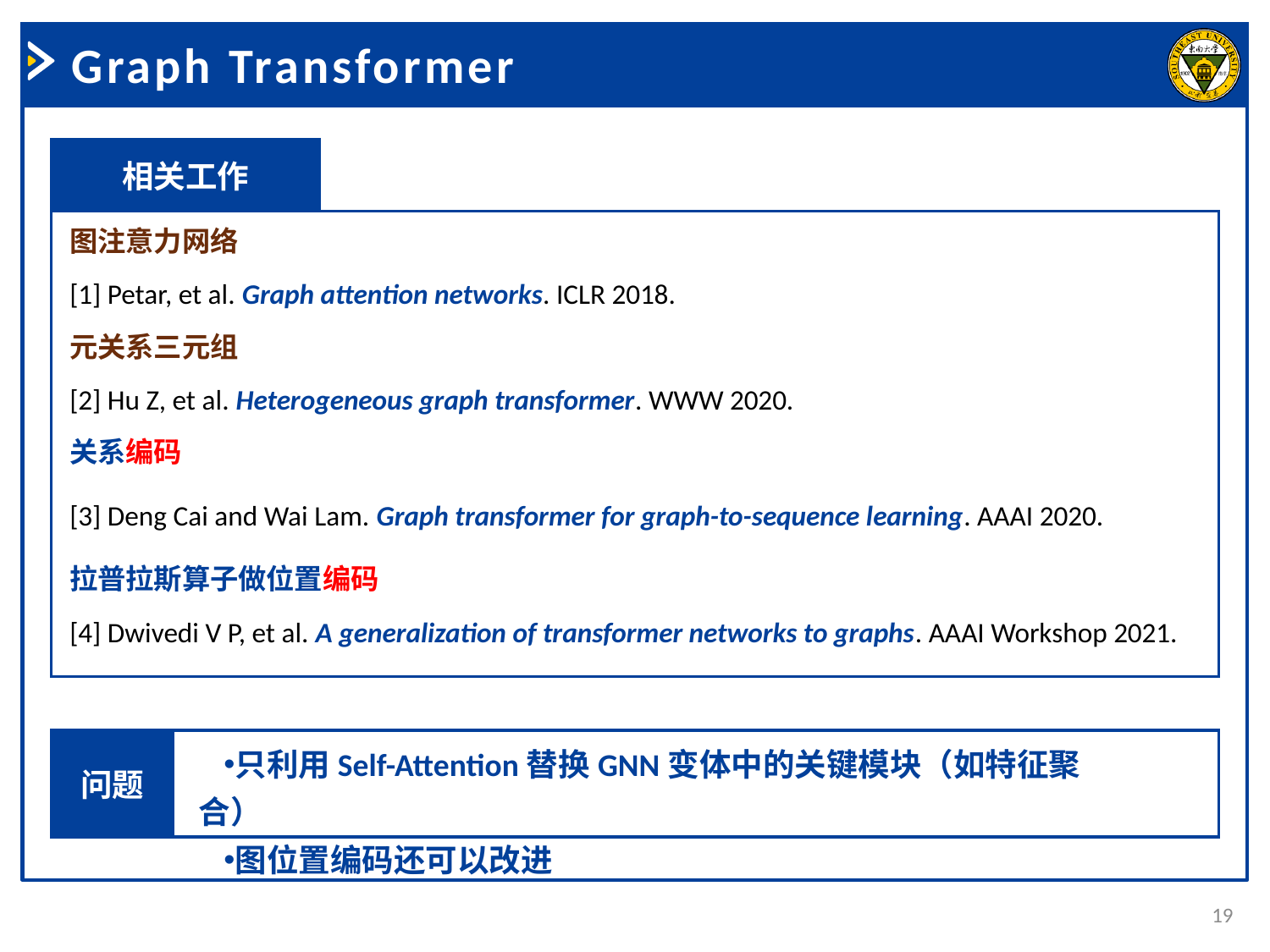

Graph Transformer
相关工作

图注意力网络
[1] Petar, et al. Graph attention networks. ICLR 2018.
元关系三元组
[2] Hu Z, et al. Heterogeneous graph transformer. WWW 2020.
关系编码
[3] Deng Cai and Wai Lam. Graph transformer for graph-to-sequence learning. AAAI 2020.
拉普拉斯算子做位置编码
[4] Dwivedi V P, et al. A generalization of transformer networks to graphs. AAAI Workshop 2021.
只利用Self-Attention替换GNN变体中的关键模块（如特征聚合）
图位置编码还可以改进
问题

19